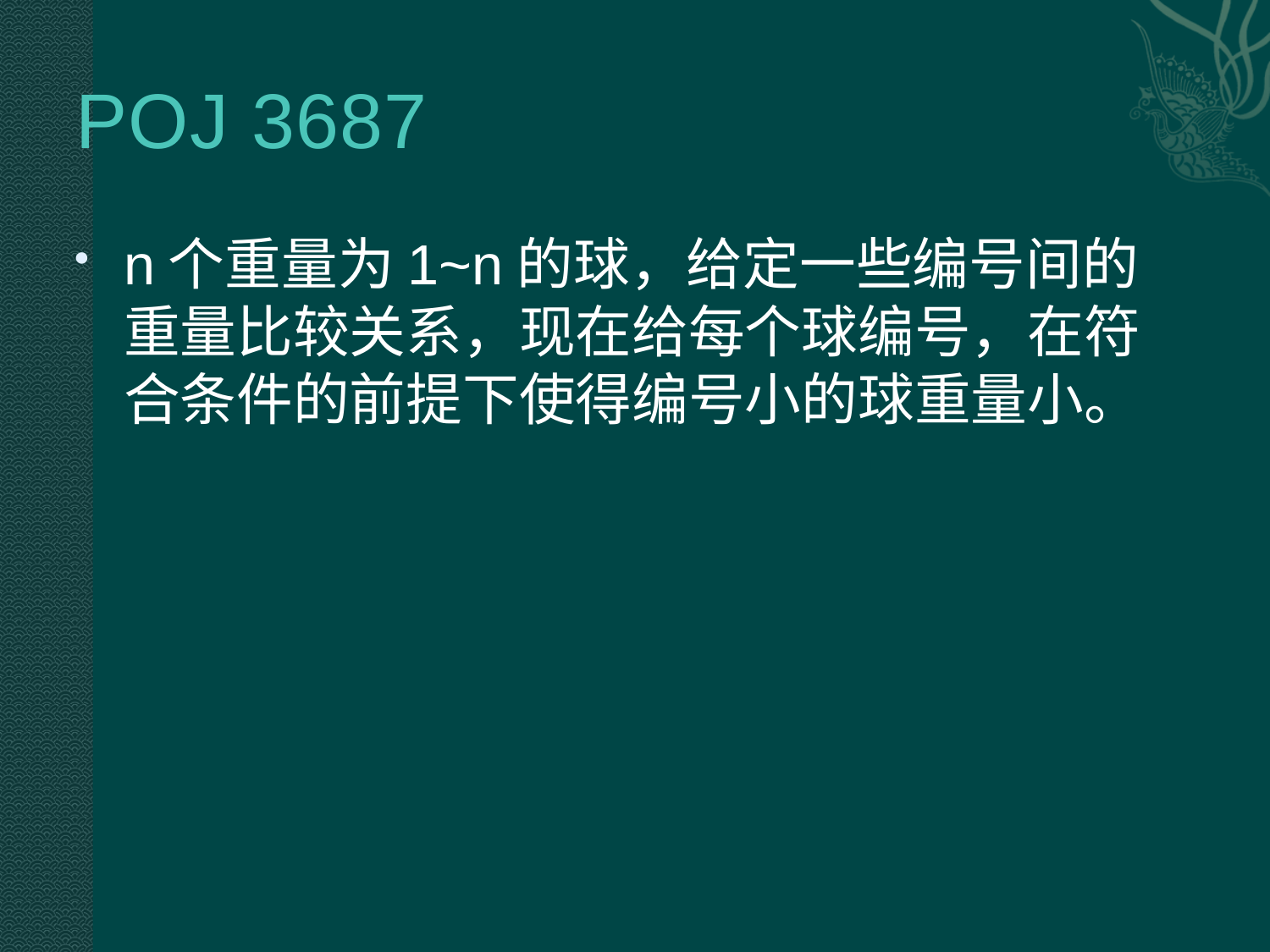

# POJ 3687
n个重量为1~n的球，给定一些编号间的重量比较关系，现在给每个球编号，在符合条件的前提下使得编号小的球重量小。